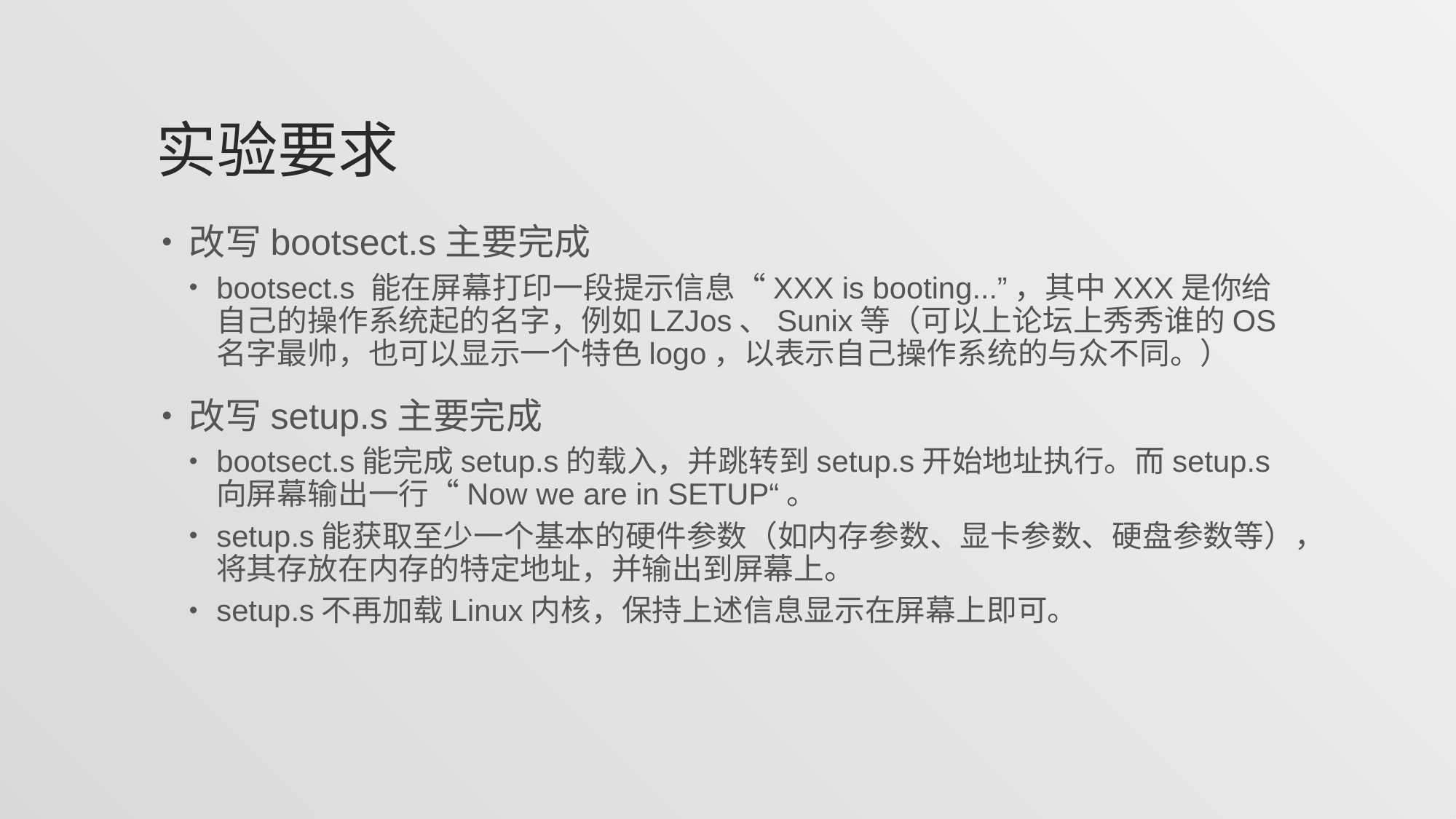

# 实验要求
改写bootsect.s主要完成
bootsect.s 能在屏幕打印一段提示信息“XXX is booting...”，其中XXX是你给自己的操作系统起的名字，例如LZJos、Sunix等（可以上论坛上秀秀谁的OS名字最帅，也可以显示一个特色logo，以表示自己操作系统的与众不同。）
改写setup.s主要完成
bootsect.s能完成setup.s的载入，并跳转到setup.s开始地址执行。而setup.s向屏幕输出一行“Now we are in SETUP“。
setup.s能获取至少一个基本的硬件参数（如内存参数、显卡参数、硬盘参数等），将其存放在内存的特定地址，并输出到屏幕上。
setup.s不再加载Linux内核，保持上述信息显示在屏幕上即可。